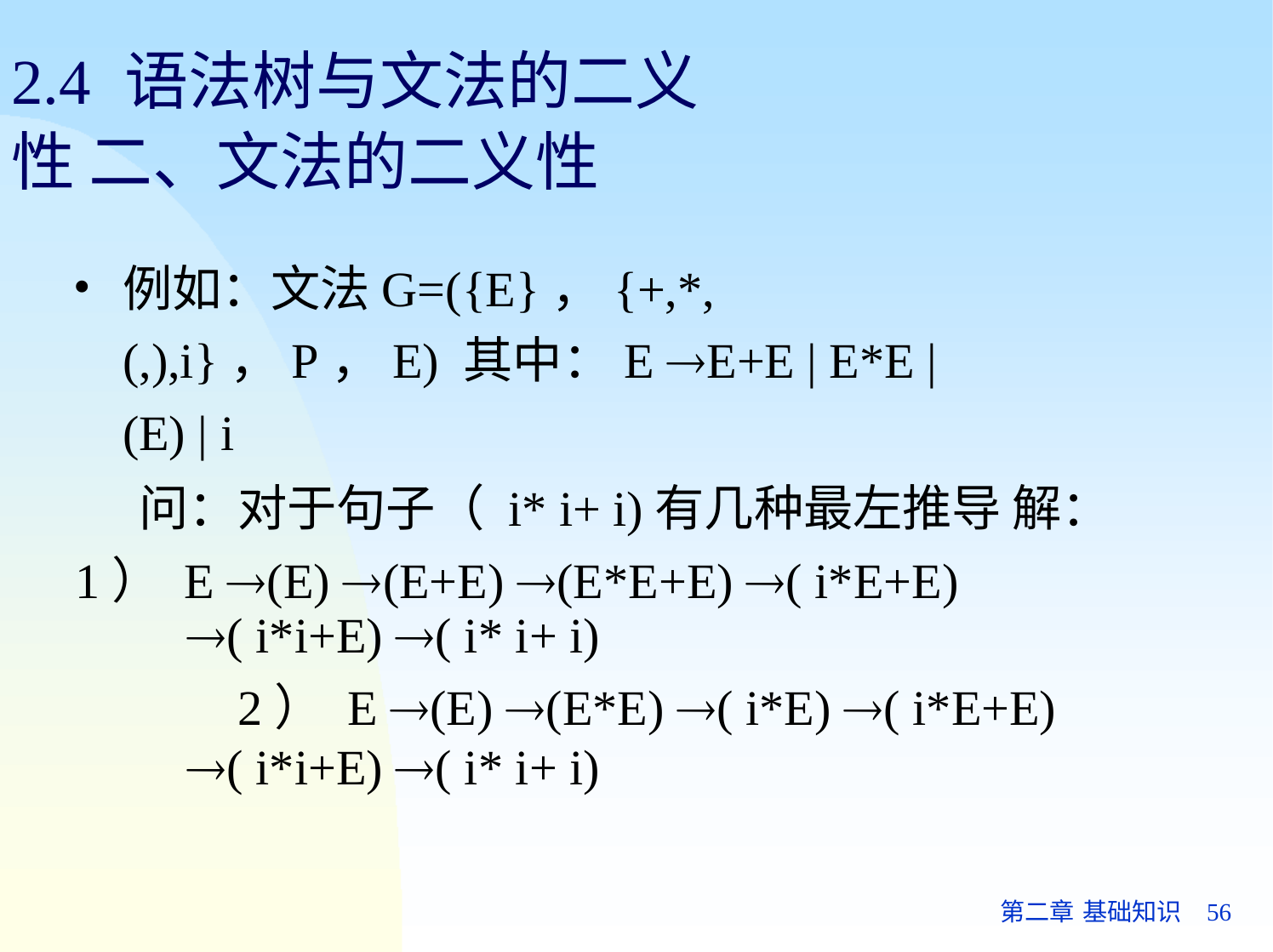

# 2.4	语法树与文法的二义性 二、文法的二义性
例如：文法G=({E}，{+,*,(,),i}，P，E) 其中：E →E+E | E*E | (E) | i
问：对于句子（ i* i+ i)有几种最左推导 解：1） E →(E) →(E+E) →(E*E+E) →( i*E+E)
→( i*i+E) →( i* i+ i)
2） E →(E) →(E*E) →( i*E) →( i*E+E)
→( i*i+E) →( i* i+ i)
第二章 基础知识	56